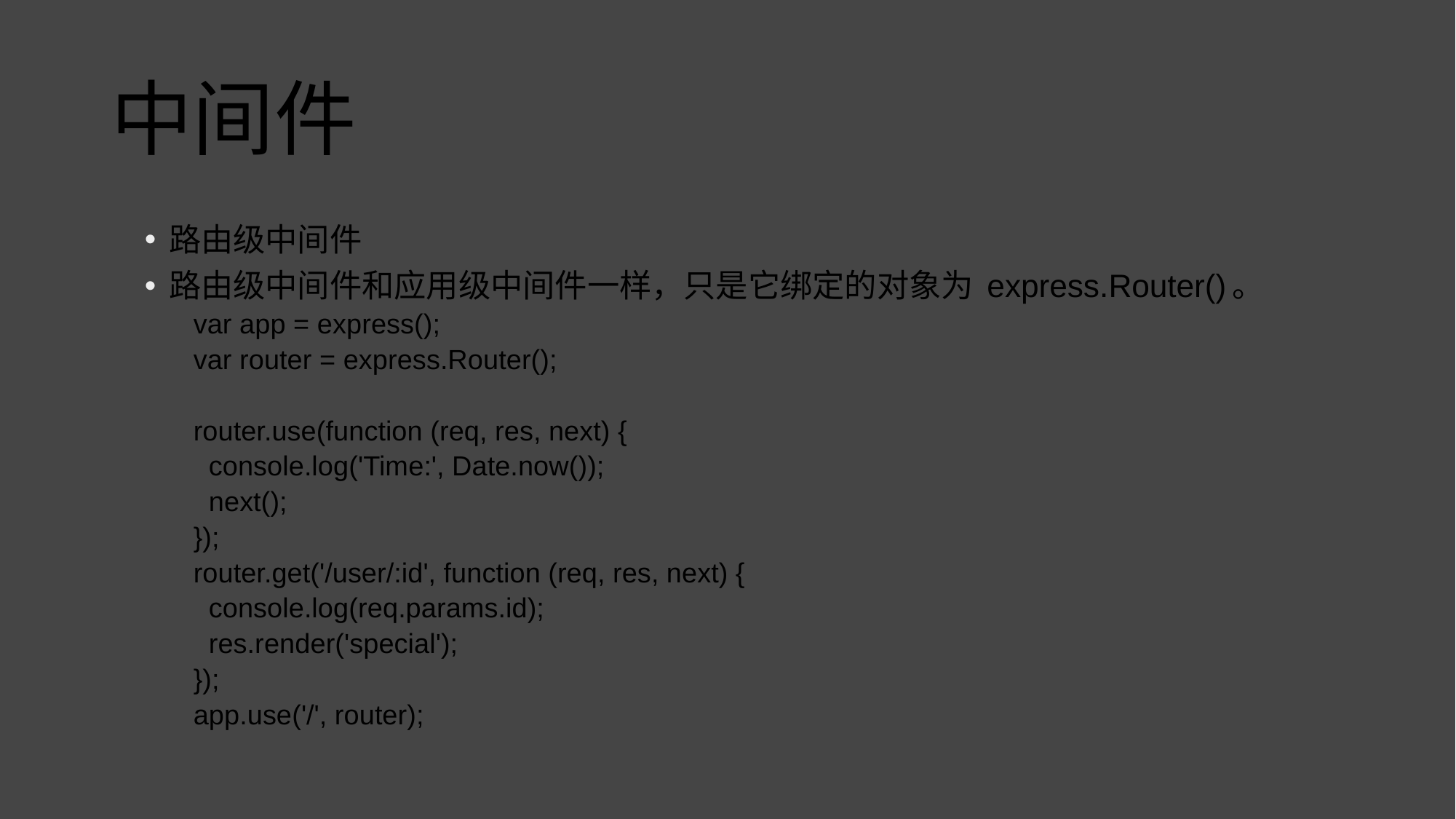

# 中间件
路由级中间件
路由级中间件和应用级中间件一样，只是它绑定的对象为 express.Router()。
var app = express();
var router = express.Router();

router.use(function (req, res, next) {
  console.log('Time:', Date.now());
  next();
});
router.get('/user/:id', function (req, res, next) {
  console.log(req.params.id);
  res.render('special');
});
app.use('/', router);